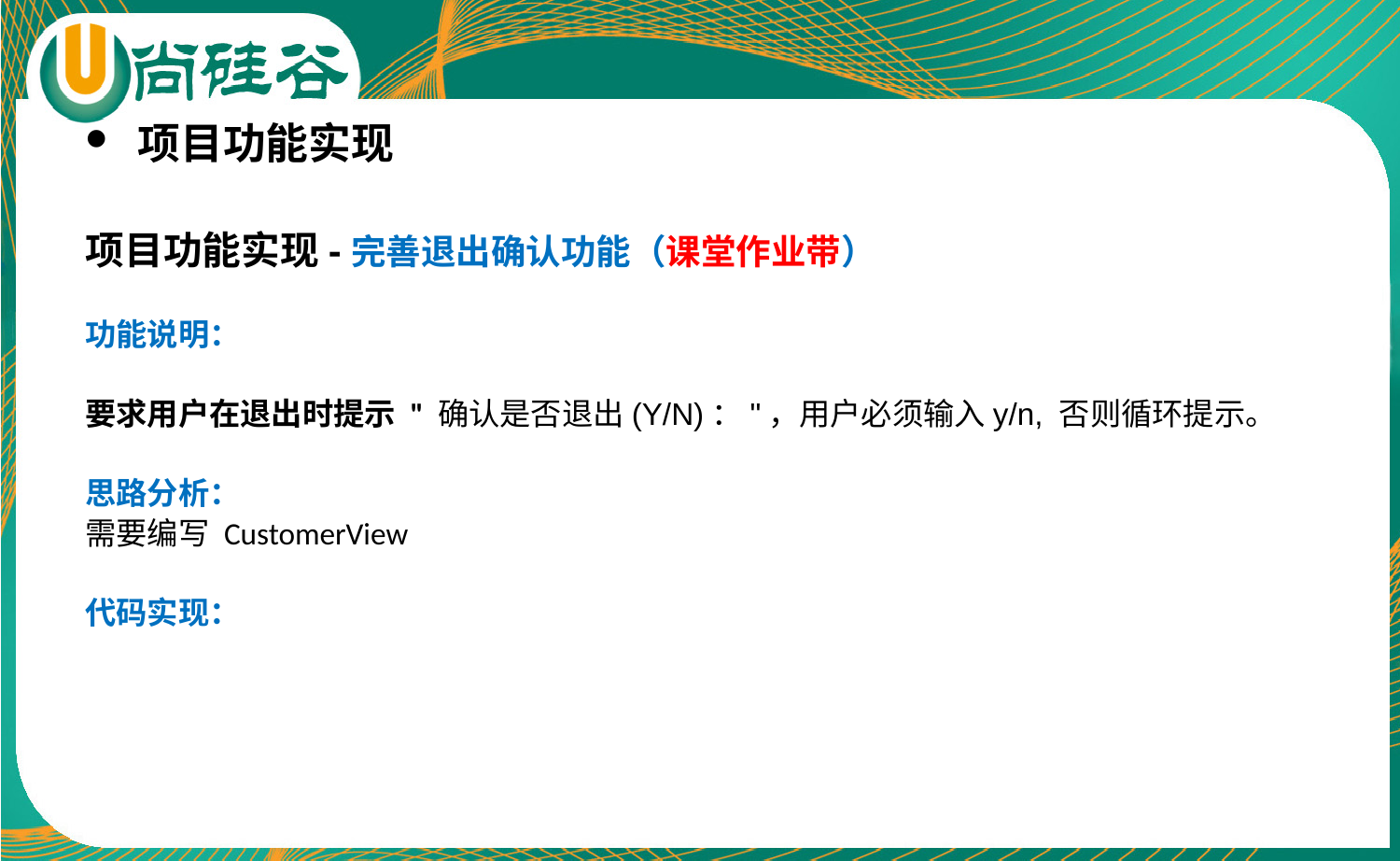

项目功能实现

项目功能实现-完善退出确认功能（课堂作业带）

功能说明：

要求用户在退出时提示 " 确认是否退出(Y/N)："，用户必须输入y/n, 否则循环提示。

思路分析：
需要编写 CustomerView

代码实现：